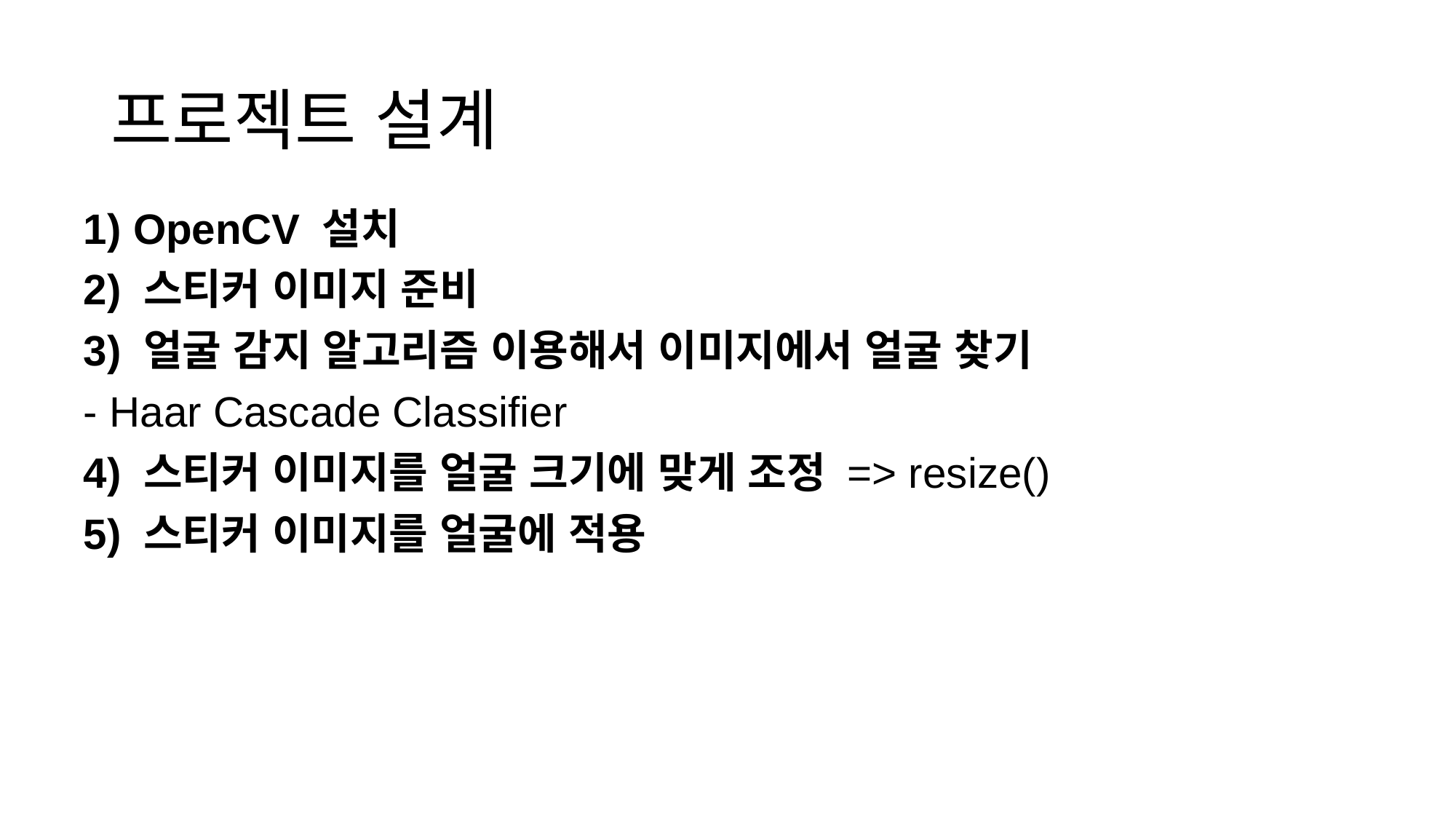

# 프로젝트 설계
1) OpenCV 설치
2) 스티커 이미지 준비
3) 얼굴 감지 알고리즘 이용해서 이미지에서 얼굴 찾기
- Haar Cascade Classifier
4) 스티커 이미지를 얼굴 크기에 맞게 조정 => resize()
5) 스티커 이미지를 얼굴에 적용